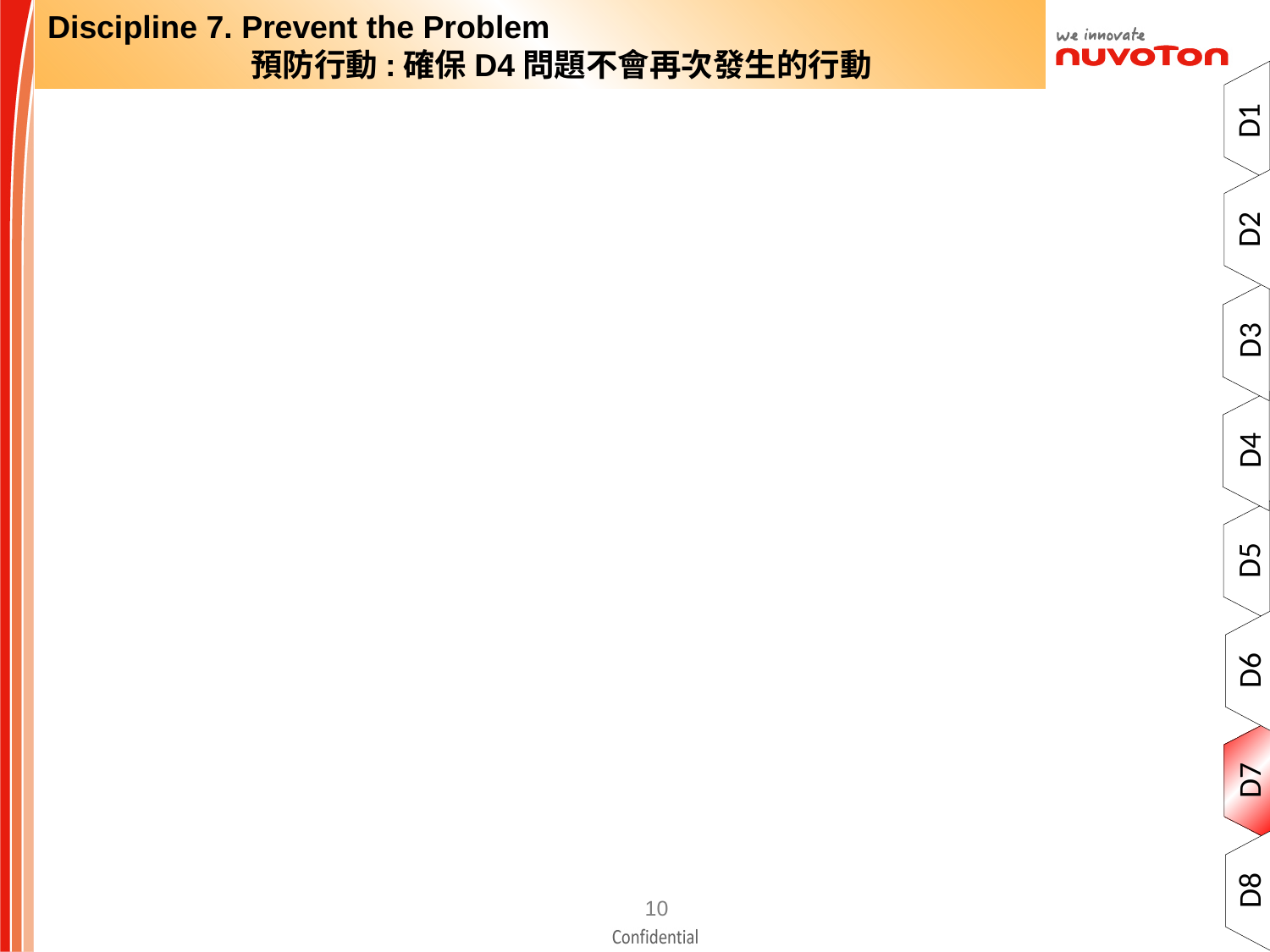

Discipline 7. Prevent the Problem
                      預防行動:確保D4問題不會再次發生的行動
D1

D2

D3

D4

D5

D6

D7

D8

10